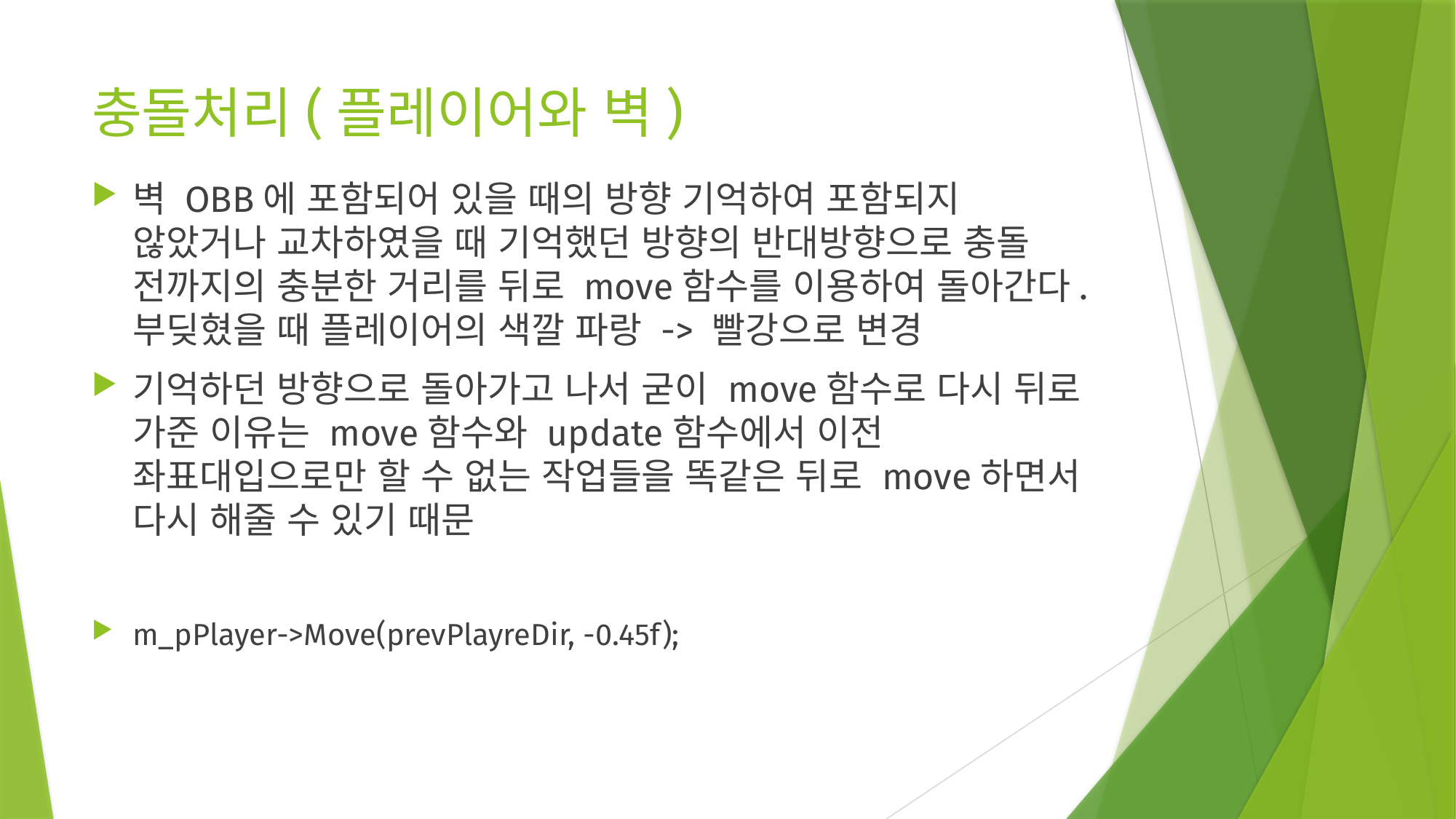

# 충돌처리(플레이어와 벽)
벽 OBB에 포함되어 있을 때의 방향 기억하여 포함되지 않았거나 교차하였을 때 기억했던 방향의 반대방향으로 충돌 전까지의 충분한 거리를 뒤로 move함수를 이용하여 돌아간다. 부딪혔을 때 플레이어의 색깔 파랑 -> 빨강으로 변경
기억하던 방향으로 돌아가고 나서 굳이 move함수로 다시 뒤로 가준 이유는 move함수와 update함수에서 이전 좌표대입으로만 할 수 없는 작업들을 똑같은 뒤로 move하면서 다시 해줄 수 있기 때문

m_pPlayer->Move(prevPlayreDir, -0.45f);